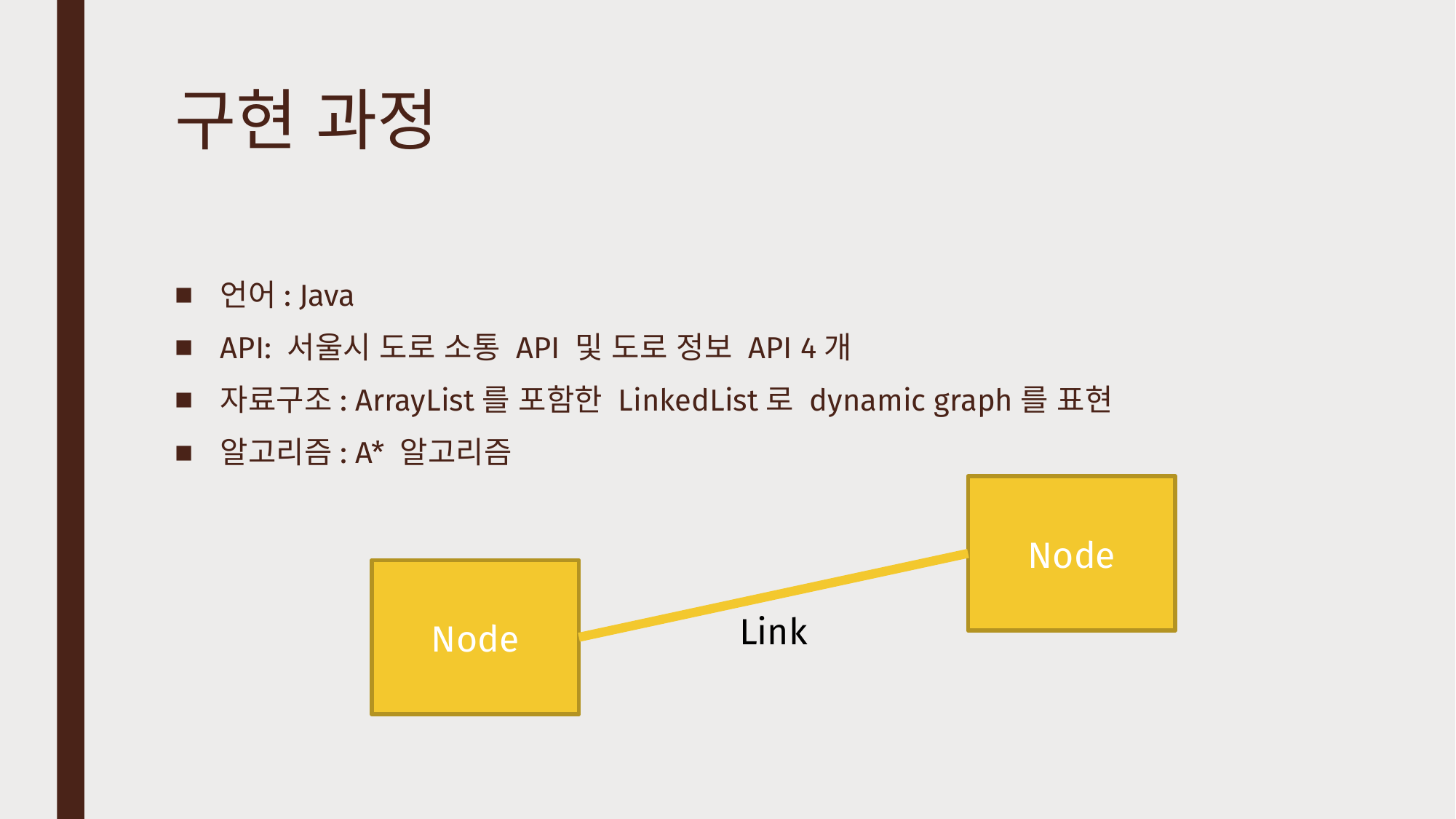

# 구현 과정
언어: Java
API: 서울시 도로 소통 API 및 도로 정보 API 4개
자료구조: ArrayList를 포함한 LinkedList로 dynamic graph를 표현
알고리즘: A* 알고리즘
Node
Node
Link